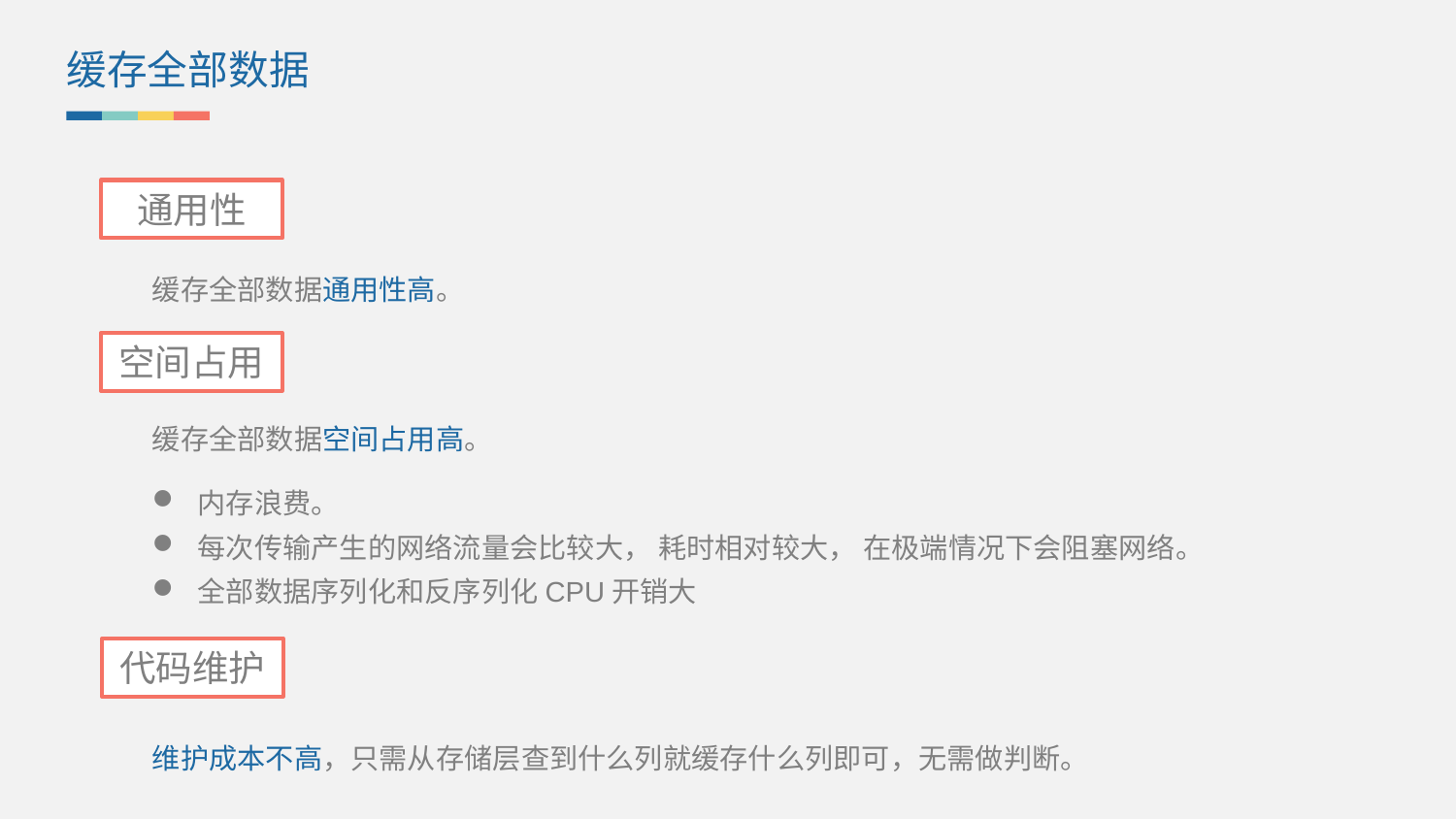

缓存全部数据

通用性
缓存全部数据通用性高。
空间占用
缓存全部数据空间占用高。
内存浪费。
每次传输产生的网络流量会比较大， 耗时相对较大， 在极端情况下会阻塞网络。
全部数据序列化和反序列化CPU开销大
代码维护
维护成本不高，只需从存储层查到什么列就缓存什么列即可，无需做判断。